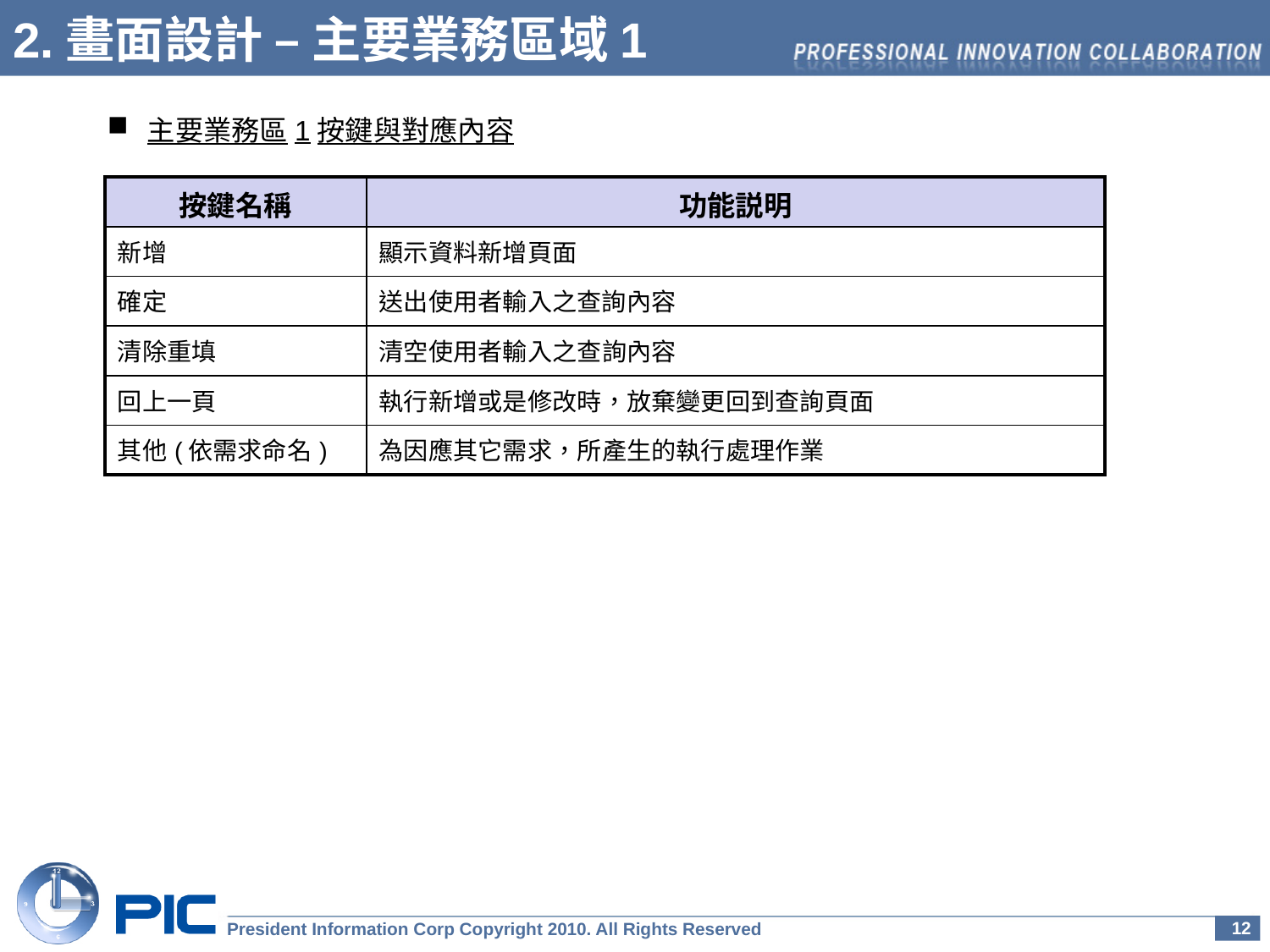

# 2.畫面設計 – 主要業務區域1
主要業務區1按鍵與對應內容
| 按鍵名稱 | 功能説明 |
| --- | --- |
| 新增 | 顯示資料新增頁面 |
| 確定 | 送出使用者輸入之查詢內容 |
| 清除重填 | 清空使用者輸入之查詢內容 |
| 回上一頁 | 執行新增或是修改時，放棄變更回到查詢頁面 |
| 其他(依需求命名) | 為因應其它需求，所產生的執行處理作業 |